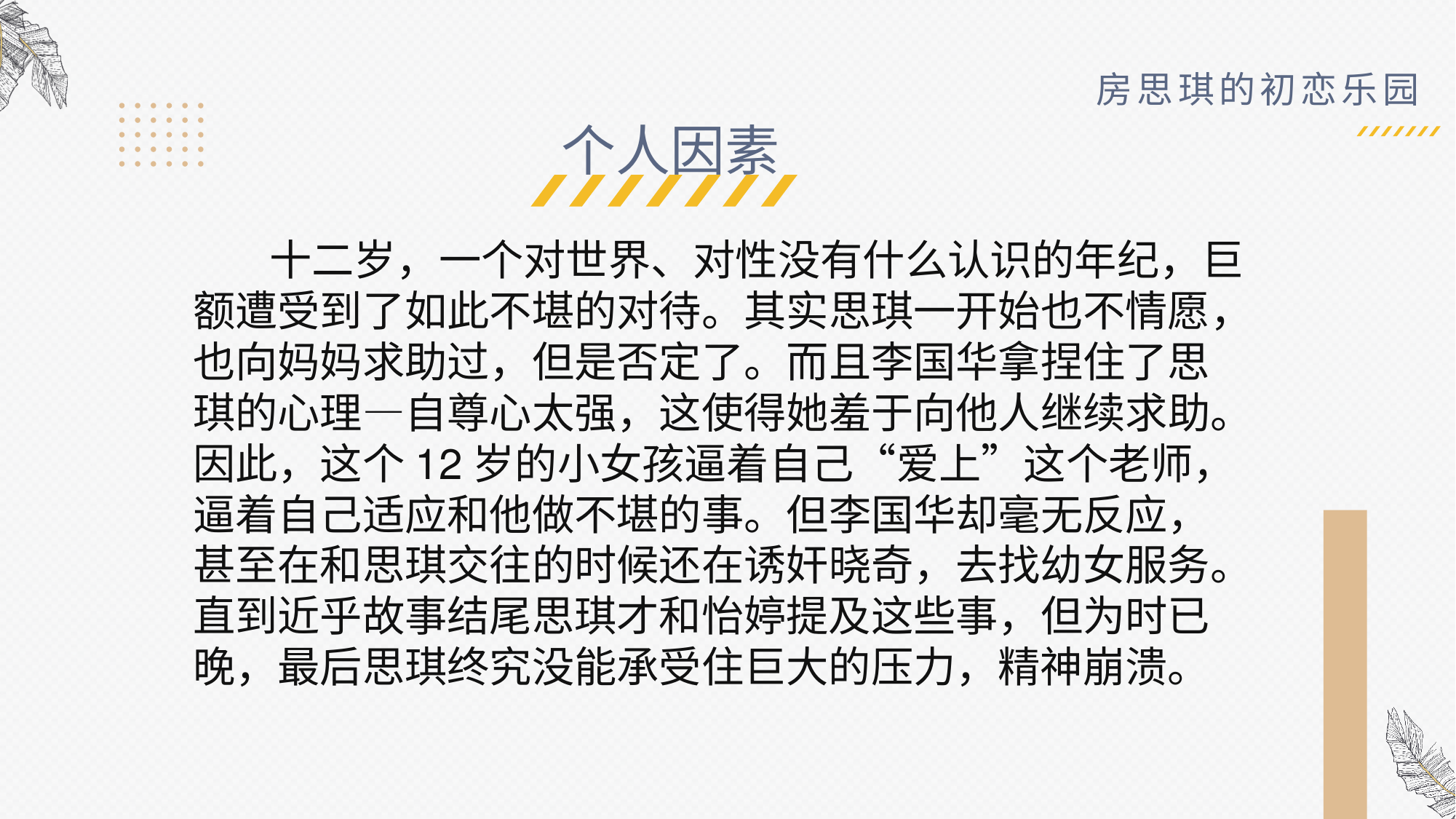

房思琪的初恋乐园

个人因素

       十二岁，一个对世界、对性没有什么认识的年纪，巨额遭受到了如此不堪的对待。其实思琪一开始也不情愿，也向妈妈求助过，但是否定了。而且李国华拿捏住了思琪的心理—自尊心太强，这使得她羞于向他人继续求助。因此，这个12岁的小女孩逼着自己“爱上”这个老师，逼着自己适应和他做不堪的事。但李国华却毫无反应，甚至在和思琪交往的时候还在诱奸晓奇，去找幼女服务。直到近乎故事结尾思琪才和怡婷提及这些事，但为时已晚，最后思琪终究没能承受住巨大的压力，精神崩溃。